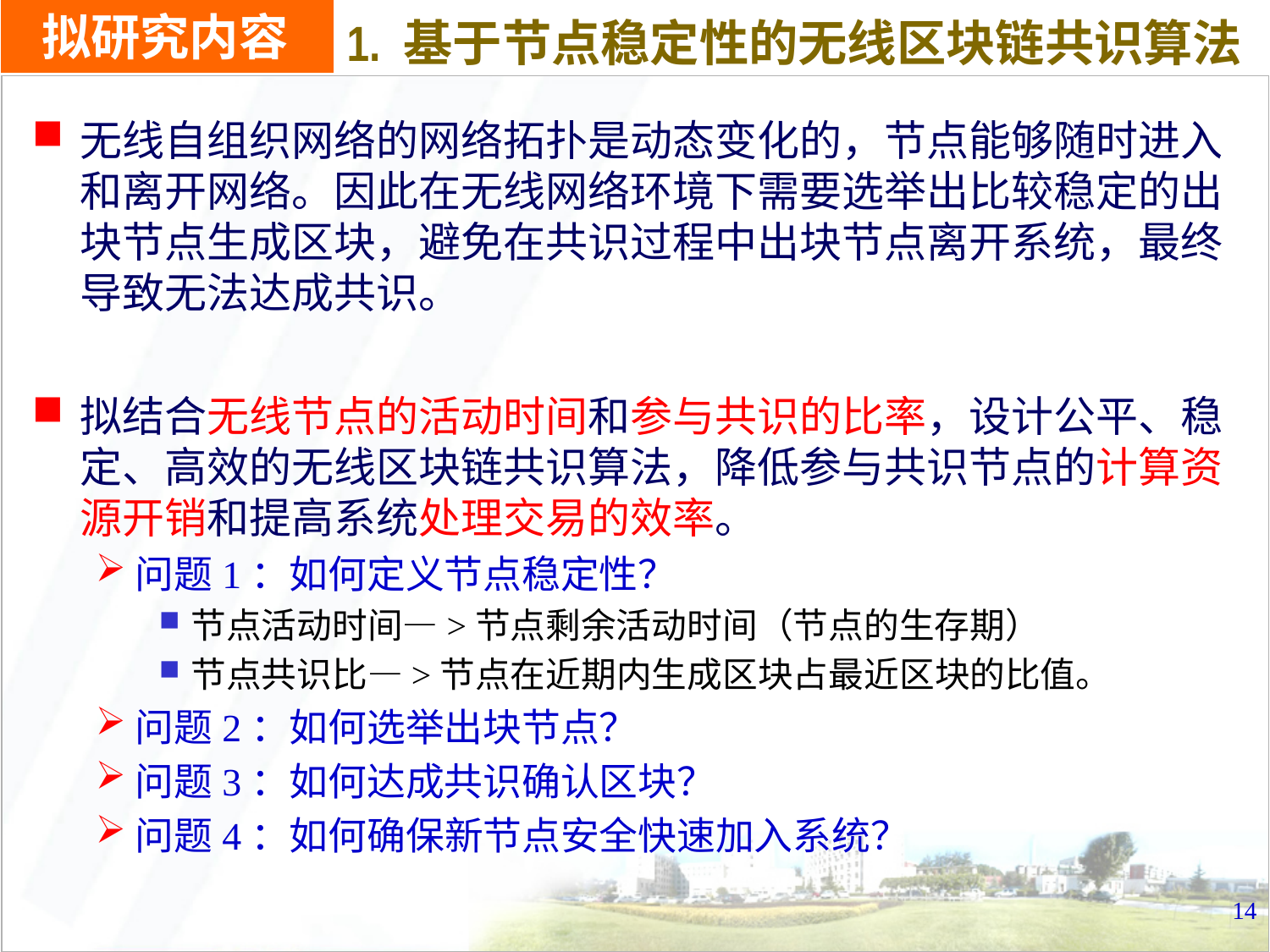

# 拟研究内容
1. 基于节点稳定性的无线区块链共识算法

无线自组织网络的网络拓扑是动态变化的，节点能够随时进入和离开网络。因此在无线网络环境下需要选举出比较稳定的出块节点生成区块，避免在共识过程中出块节点离开系统，最终导致无法达成共识。

拟结合无线节点的活动时间和参与共识的比率，设计公平、稳定、高效的无线区块链共识算法，降低参与共识节点的计算资源开销和提高系统处理交易的效率。
问题1：如何定义节点稳定性？
节点活动时间—>节点剩余活动时间（节点的生存期）
节点共识比—>节点在近期内生成区块占最近区块的比值。
问题2：如何选举出块节点？
问题3：如何达成共识确认区块？
问题4：如何确保新节点安全快速加入系统？
14